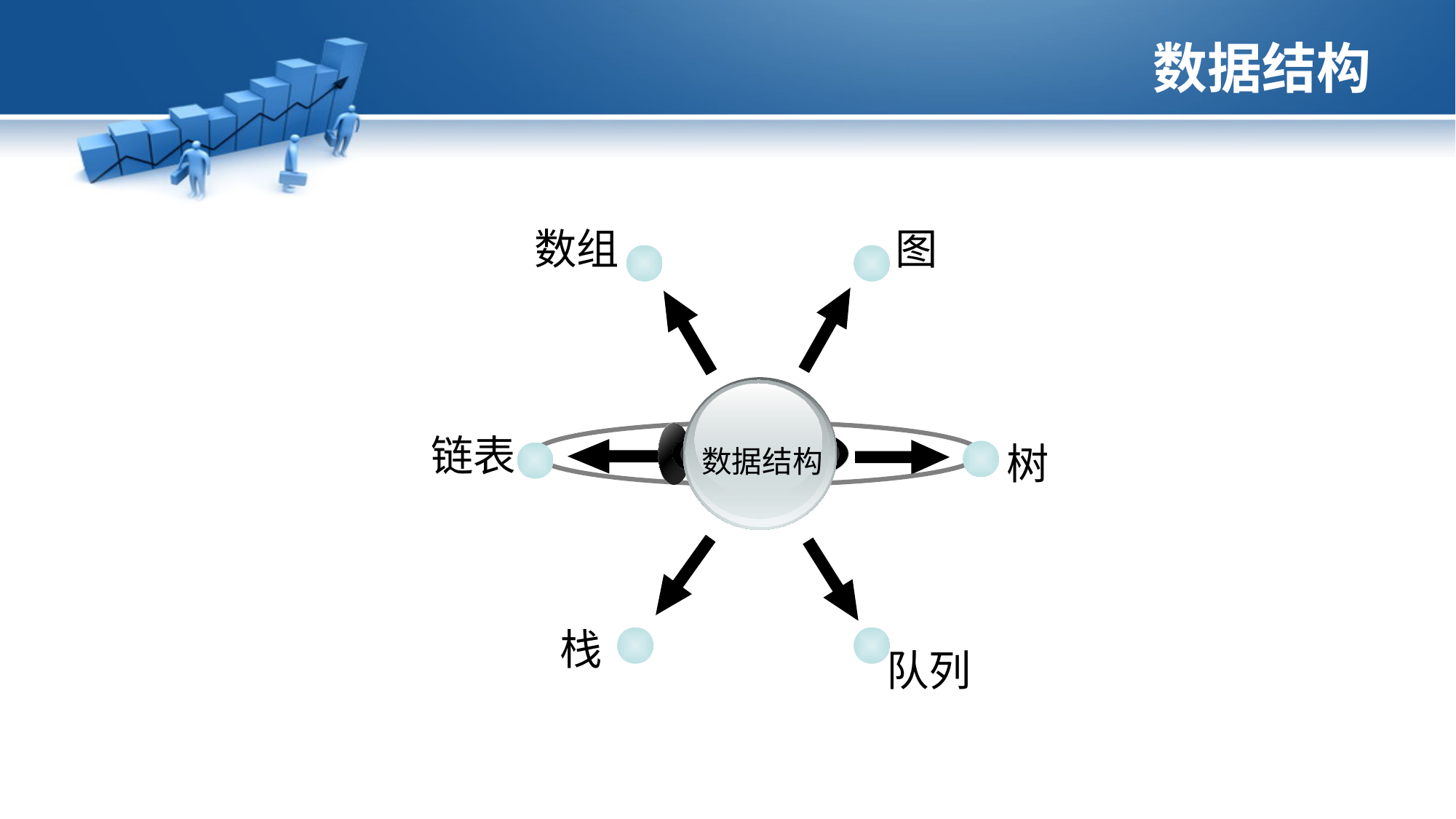

# 数据结构
数组
图

链表
树
数据结构

栈

队列